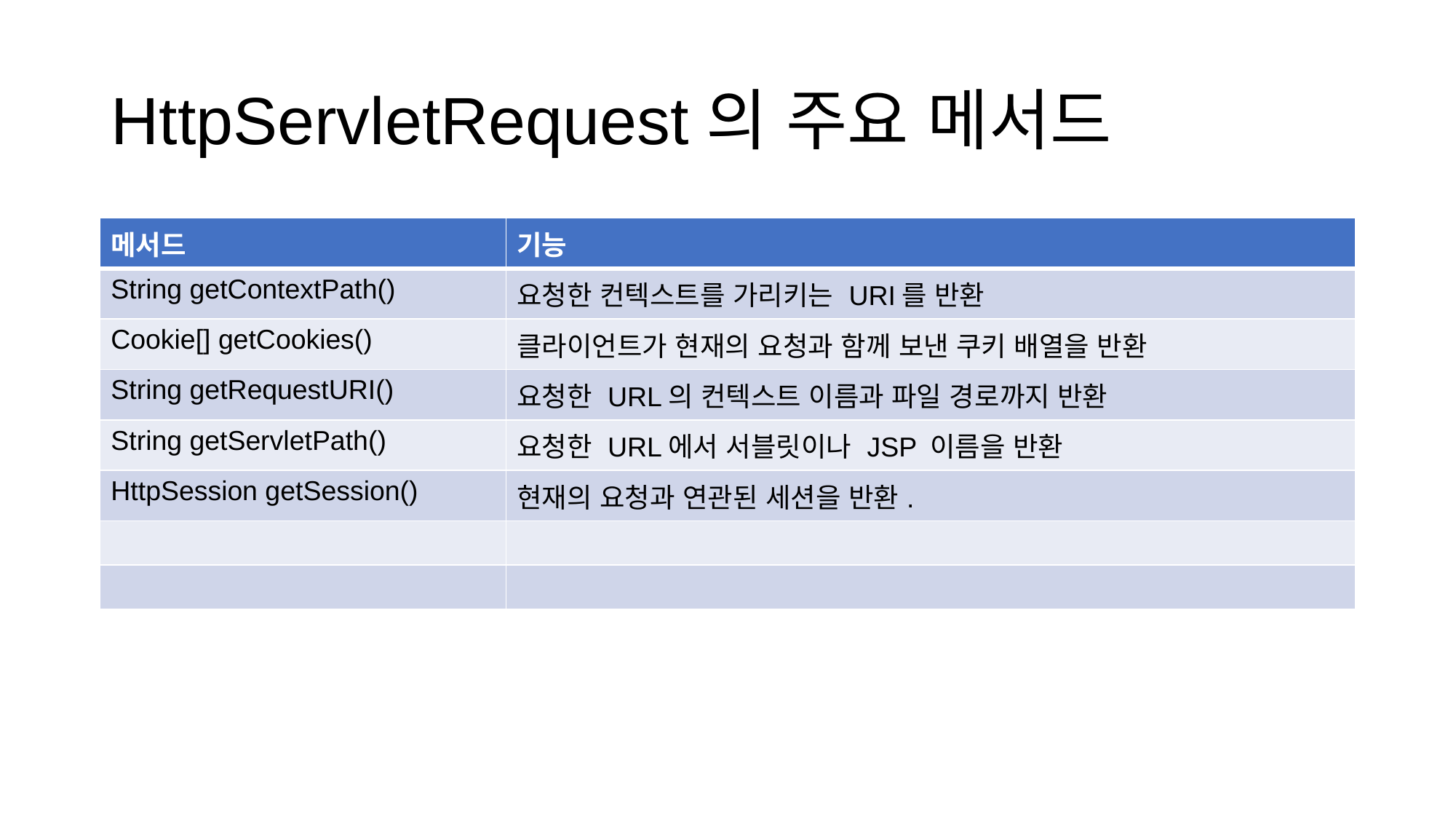

# HttpServletRequest의 주요 메서드
| 메서드 | 기능 |
| --- | --- |
| String getContextPath() | 요청한 컨텍스트를 가리키는 URI를 반환 |
| Cookie[] getCookies() | 클라이언트가 현재의 요청과 함께 보낸 쿠키 배열을 반환 |
| String getRequestURI() | 요청한 URL의 컨텍스트 이름과 파일 경로까지 반환 |
| String getServletPath() | 요청한 URL에서 서블릿이나 JSP 이름을 반환 |
| HttpSession getSession() | 현재의 요청과 연관된 세션을 반환. |
|  |  |
|  |  |